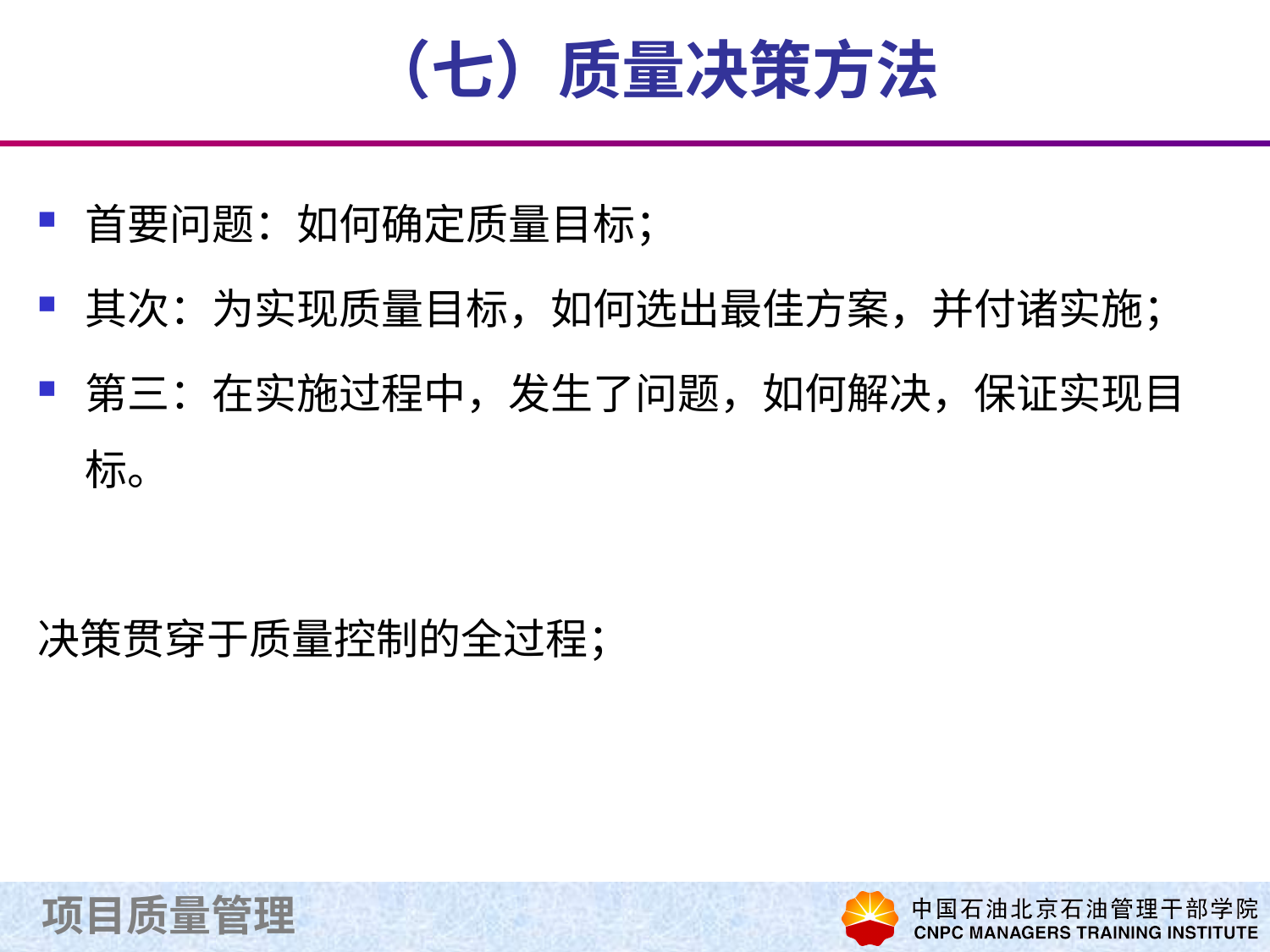

# （七）质量决策方法
首要问题：如何确定质量目标；
其次：为实现质量目标，如何选出最佳方案，并付诸实施；
第三：在实施过程中，发生了问题，如何解决，保证实现目标。

决策贯穿于质量控制的全过程；